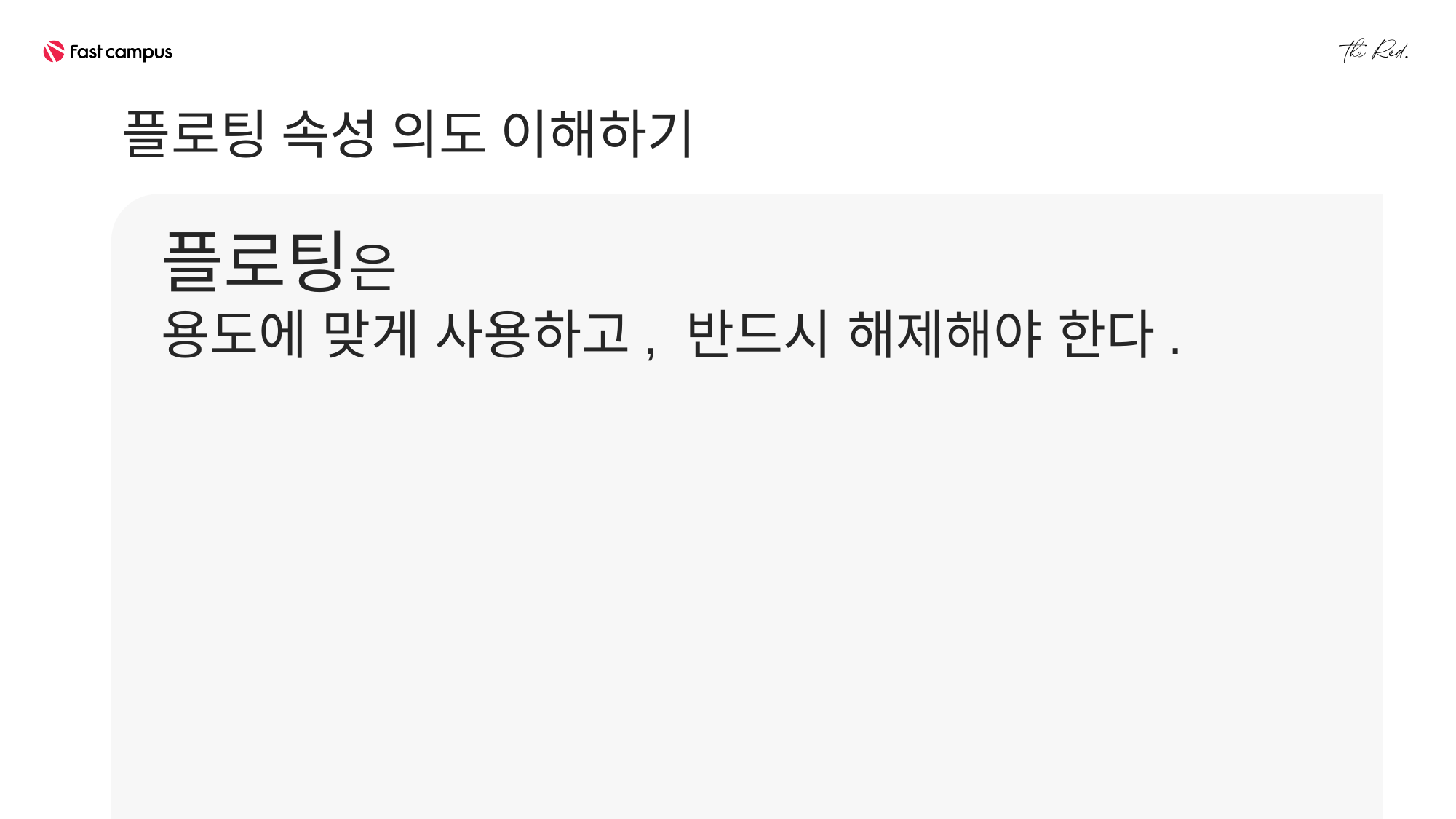

플로팅 속성 의도 이해하기
플로팅은
용도에 맞게 사용하고, 반드시 해제해야 한다.